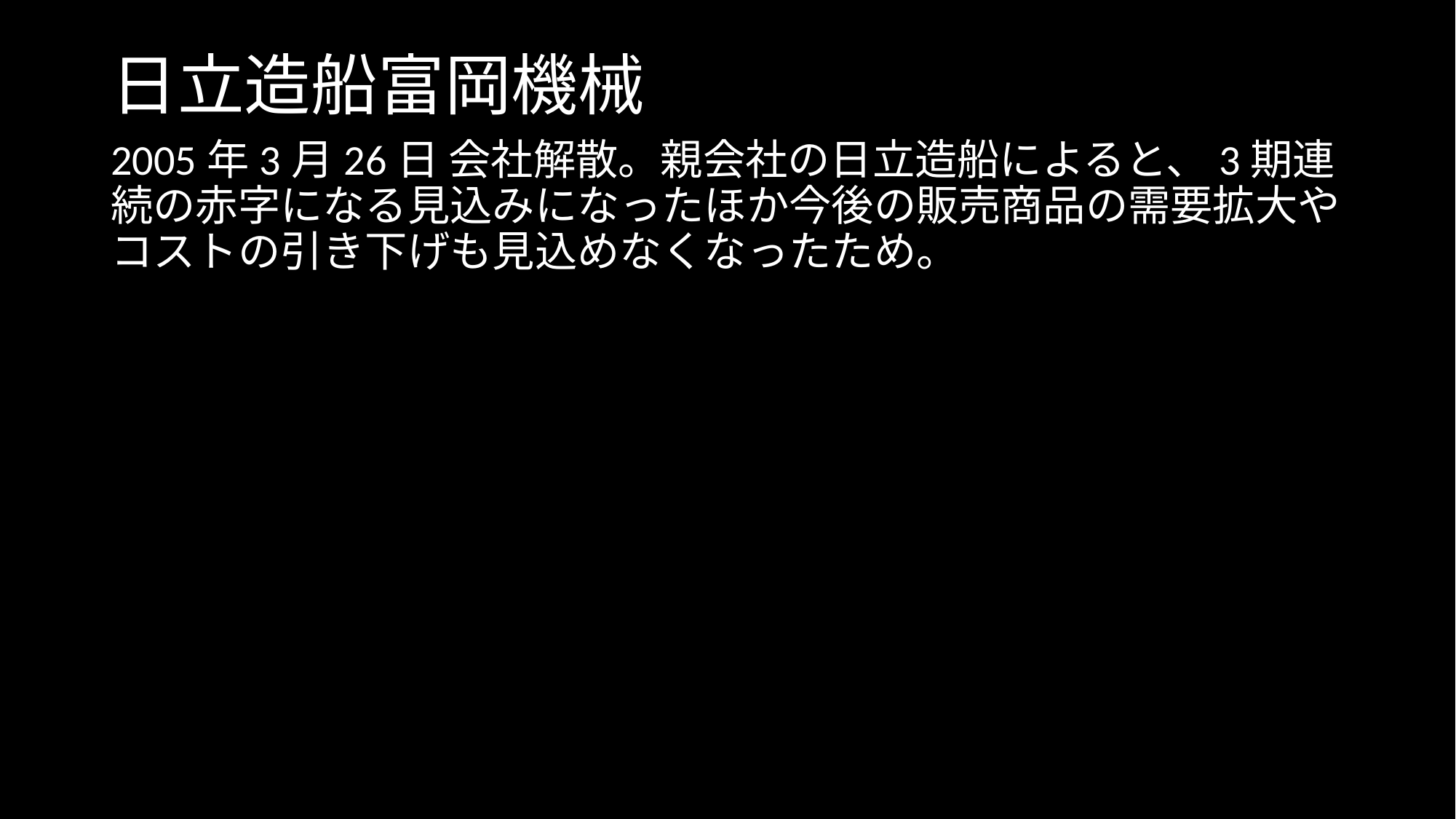

# 日立造船富岡機械
2005年3月26日 会社解散。親会社の日立造船によると、3期連続の赤字になる見込みになったほか今後の販売商品の需要拡大やコストの引き下げも見込めなくなったため。